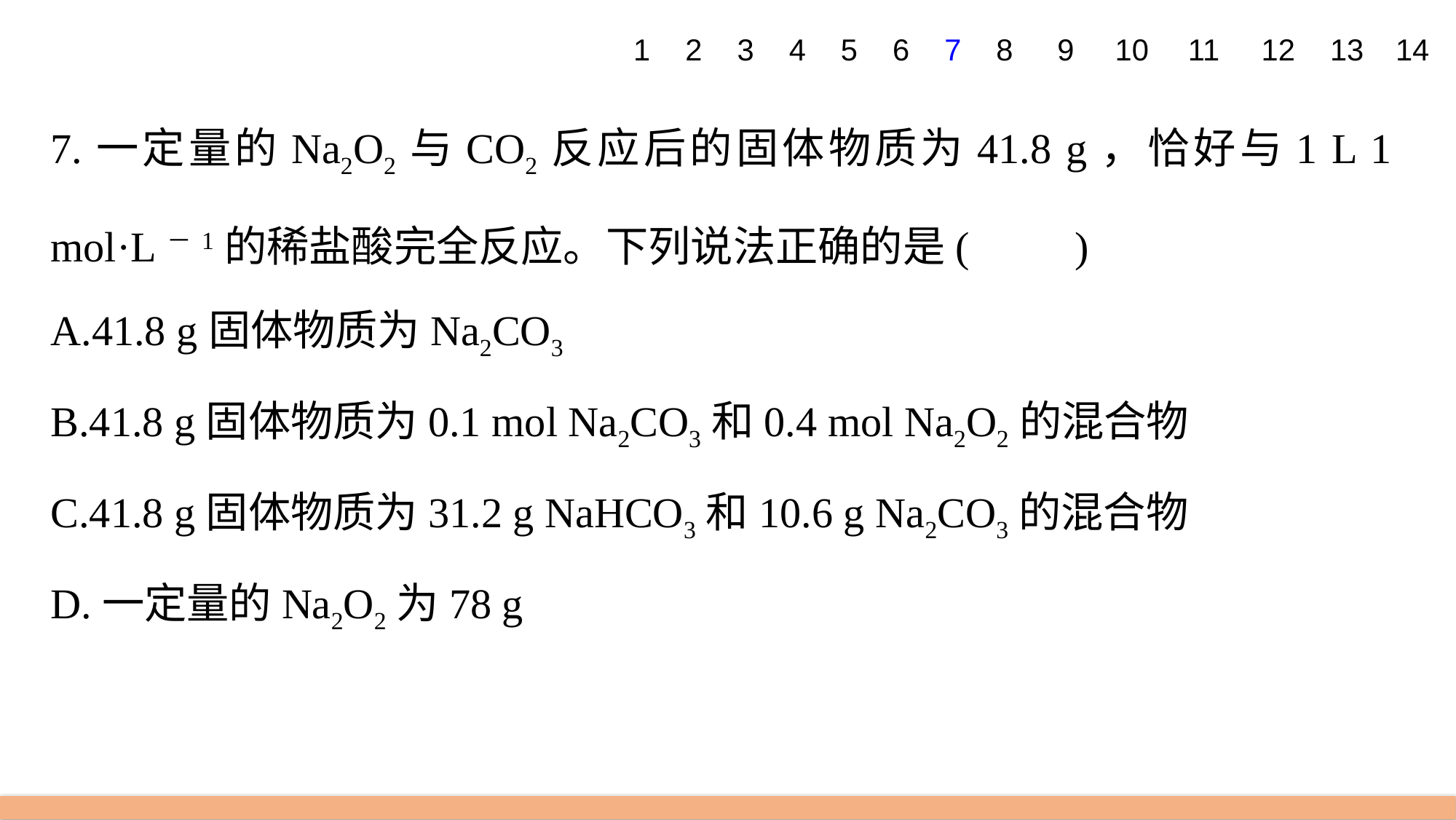

1
2
3
4
5
6
7
8
9
10
11
12
13
14
7.一定量的Na2O2与CO2反应后的固体物质为41.8 g，恰好与1 L 1 mol·L－1的稀盐酸完全反应。下列说法正确的是(　　)
A.41.8 g固体物质为Na2CO3
B.41.8 g固体物质为0.1 mol Na2CO3和0.4 mol Na2O2的混合物
C.41.8 g固体物质为31.2 g NaHCO3和10.6 g Na2CO3的混合物
D.一定量的Na2O2为78 g